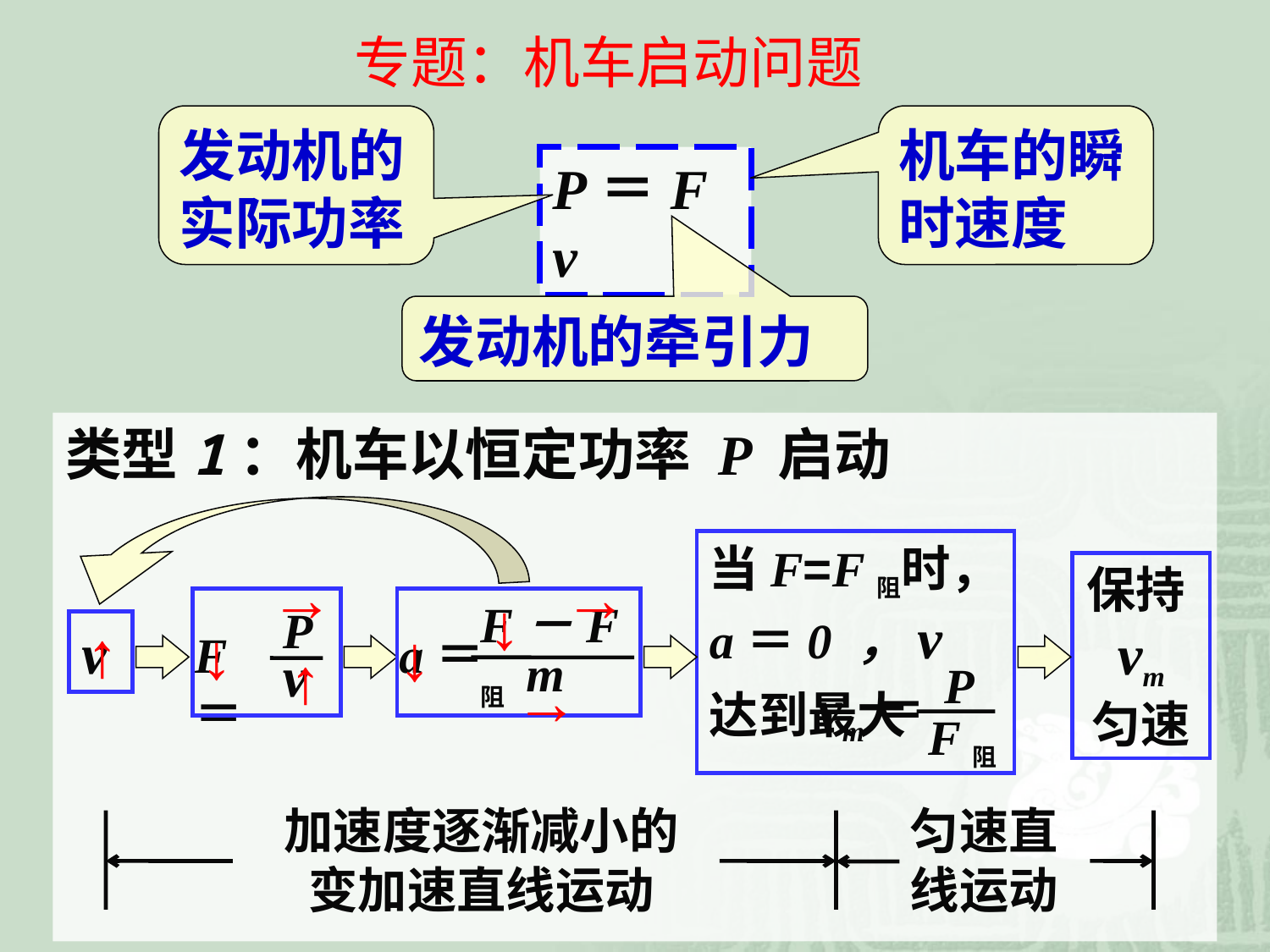

专题：机车启动问题
发动机的实际功率
机车的瞬时速度
P＝F v
发动机的牵引力
类型1：机车以恒定功率 P 启动

当F=F阻时，
a＝0 ，v达到最大

→
→
保持
vm
匀速
↓
F－F阻
a＝
m

P
F＝
v

↑
↓
v
↓

↑
P
vm＝
F阻

→
加速度逐渐减小的变加速直线运动
匀速直线运动